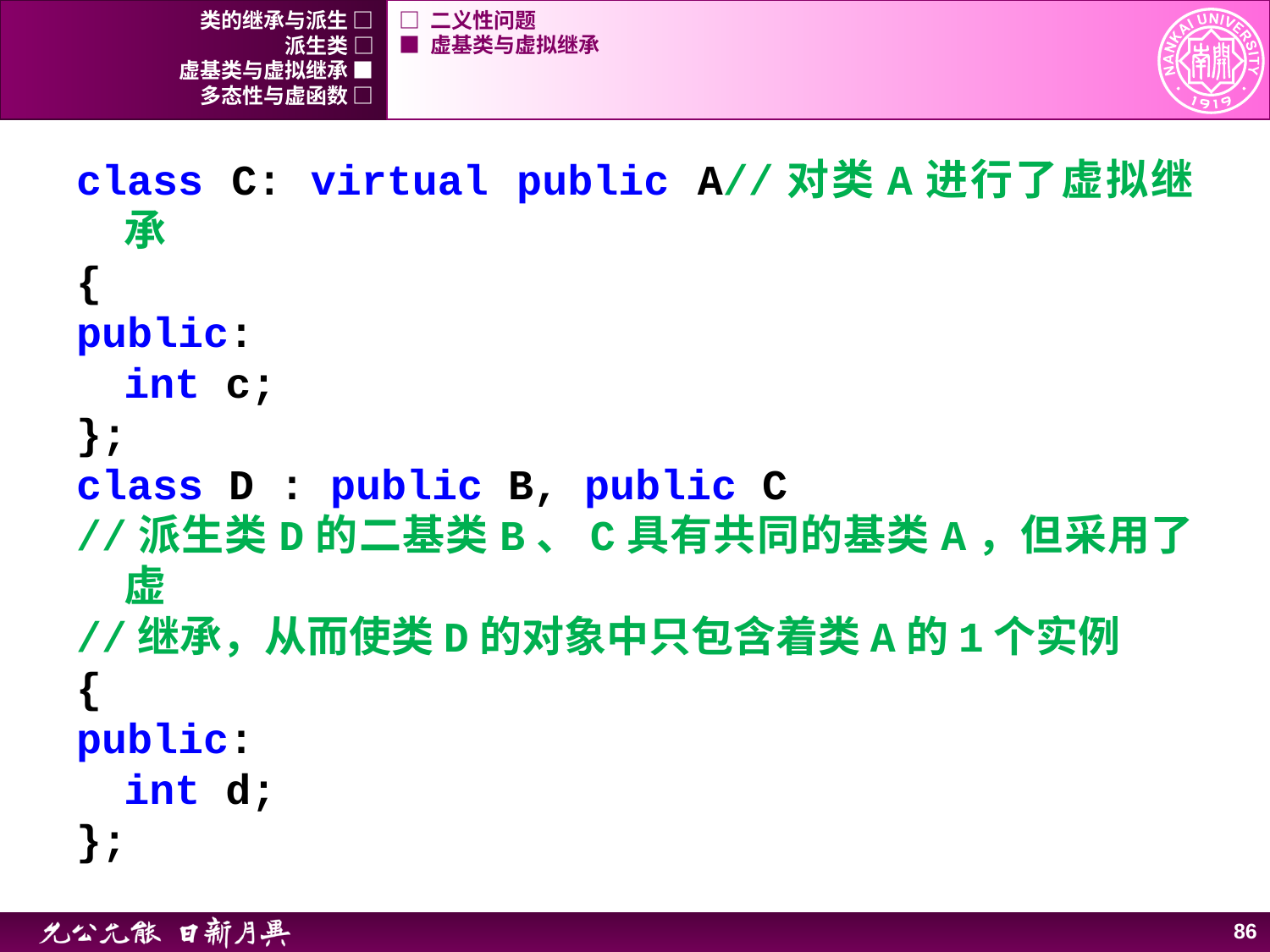

类的继承与派生 □
□ 二义性问题
派生类 □
■ 虚基类与虚拟继承
虚基类与虚拟继承 ■

多态性与虚函数 □

class C: virtual public A//对类A进行了虚拟继承
{
public:
	int c;
};
class D : public B, public C
//派生类D的二基类B、C具有共同的基类A，但采用了虚
//继承，从而使类D的对象中只包含着类A的1个实例
{
public:
	int d;
};
86